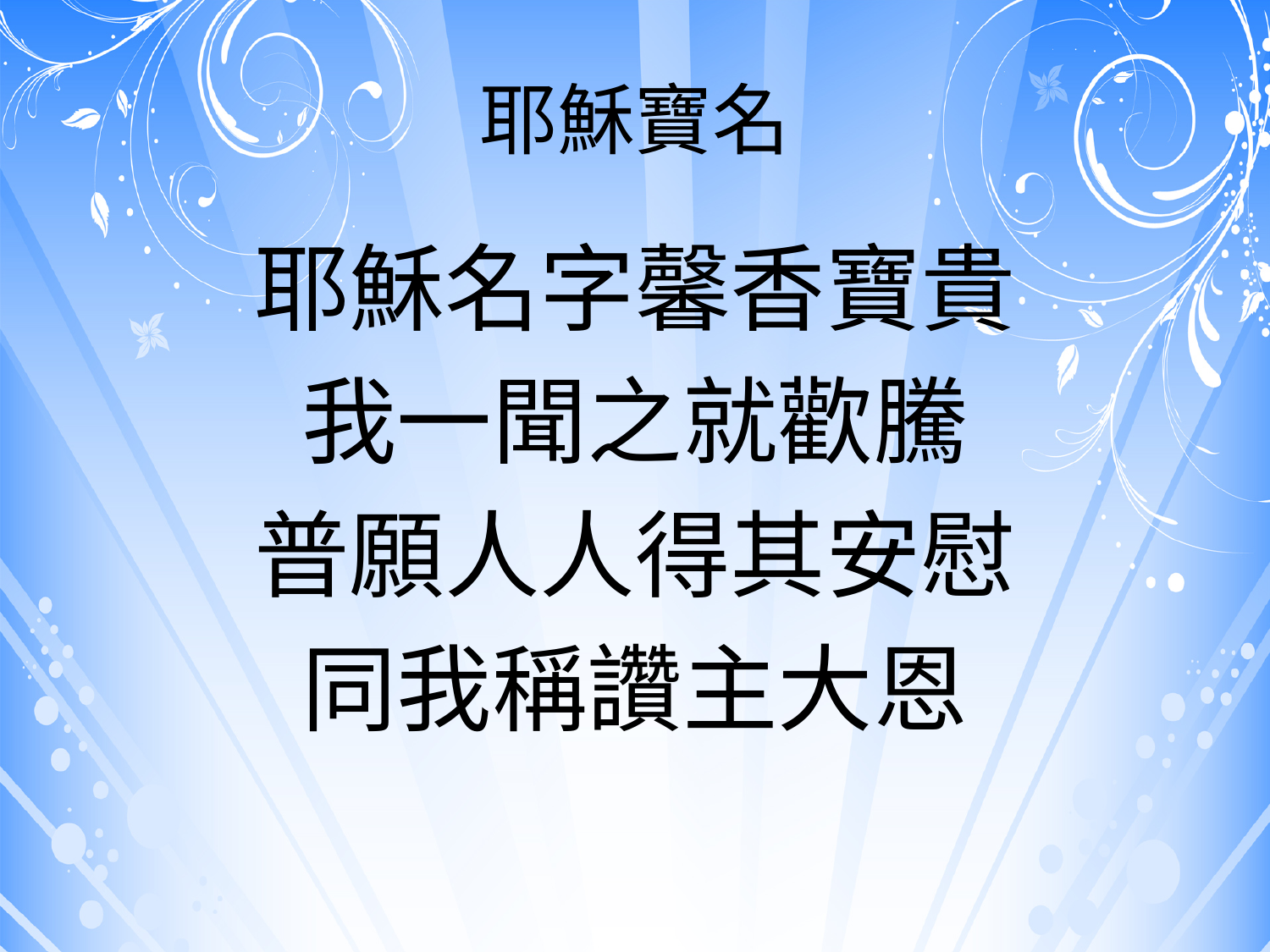

# 耶穌寶名
耶穌名字馨香寶貴
我一聞之就歡騰
普願人人得其安慰
同我稱讚主大恩